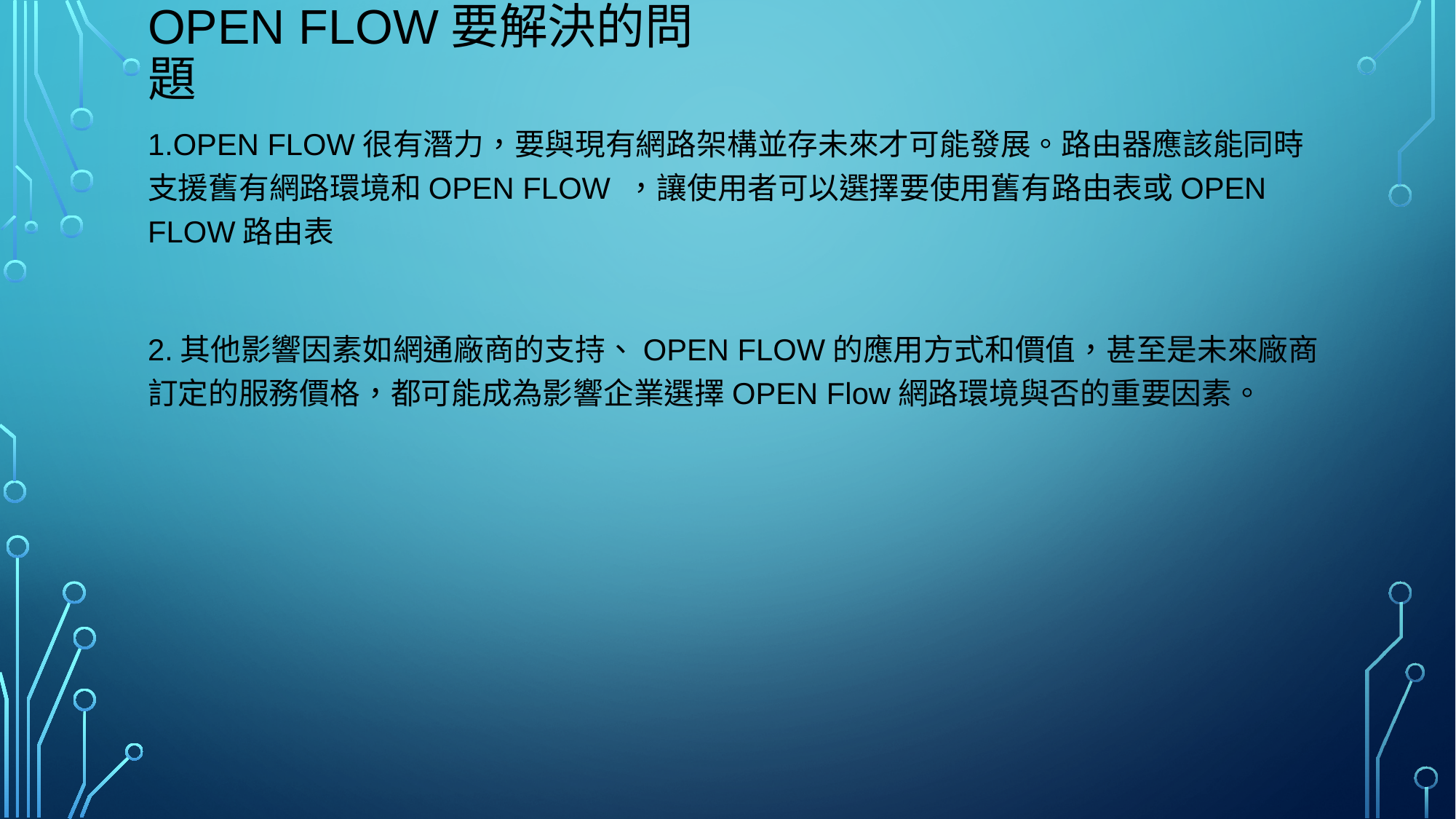

# Open flow要解決的問題
1.OPEN FLOW很有潛力，要與現有網路架構並存未來才可能發展。路由器應該能同時支援舊有網路環境和OPEN FLOW ，讓使用者可以選擇要使用舊有路由表或OPEN FLOW路由表

2.其他影響因素如網通廠商的支持、OPEN FLOW的應用方式和價值，甚至是未來廠商訂定的服務價格，都可能成為影響企業選擇OPEN Flow網路環境與否的重要因素。